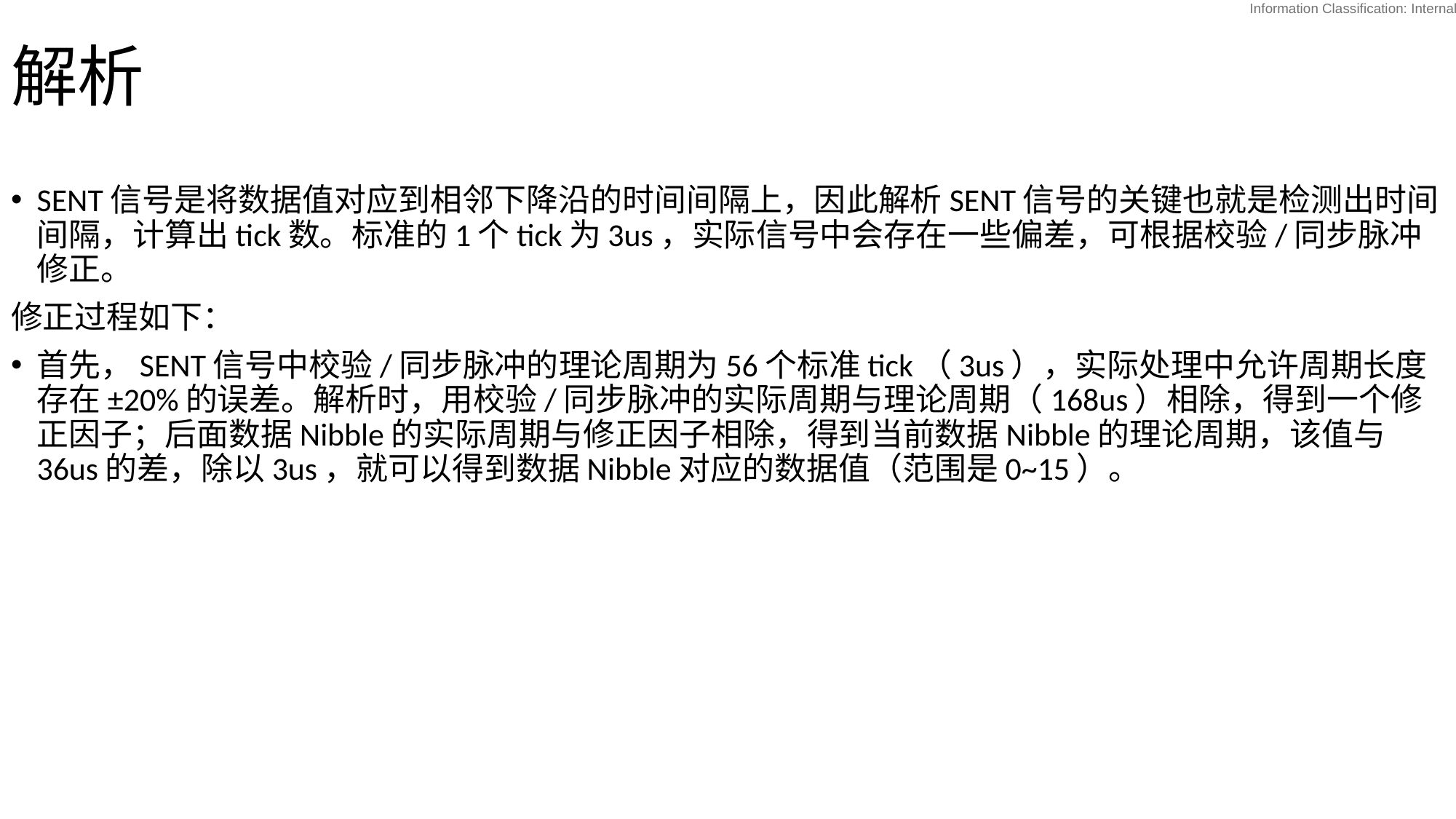

# 解析
SENT信号是将数据值对应到相邻下降沿的时间间隔上，因此解析SENT信号的关键也就是检测出时间间隔，计算出tick数。标准的1个tick为3us，实际信号中会存在一些偏差，可根据校验/同步脉冲修正。
修正过程如下：
首先，SENT信号中校验/同步脉冲的理论周期为56个标准tick（3us），实际处理中允许周期长度存在±20%的误差。解析时，用校验/同步脉冲的实际周期与理论周期（168us）相除，得到一个修正因子；后面数据Nibble的实际周期与修正因子相除，得到当前数据Nibble的理论周期，该值与36us的差，除以3us，就可以得到数据Nibble对应的数据值（范围是0~15）。